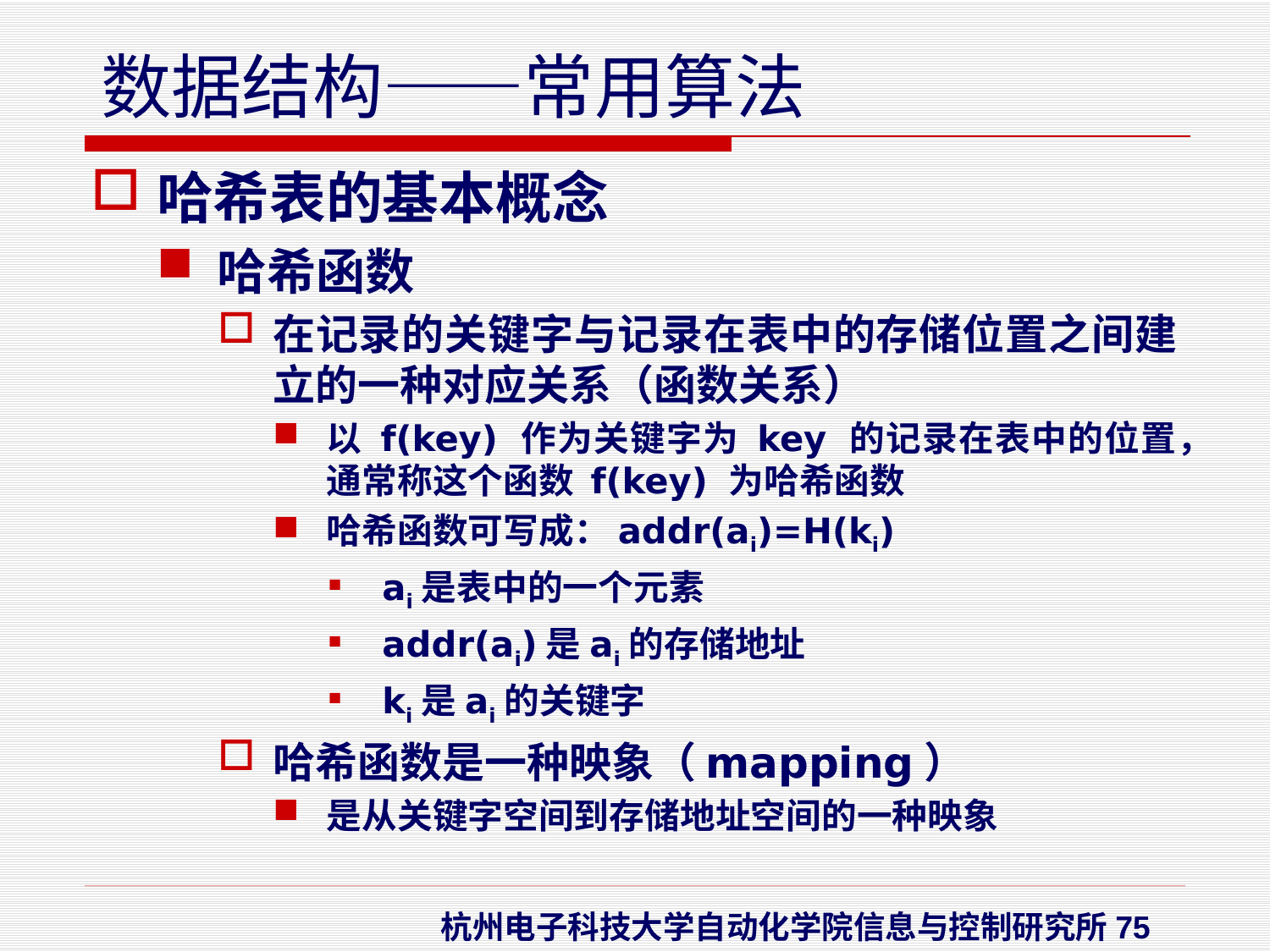

哈希表的基本概念
哈希函数
在记录的关键字与记录在表中的存储位置之间建立的一种对应关系（函数关系）
以 f(key) 作为关键字为 key 的记录在表中的位置，通常称这个函数 f(key) 为哈希函数
哈希函数可写成：addr(ai)=H(ki)
ai是表中的一个元素
addr(ai)是ai的存储地址
ki是ai的关键字
哈希函数是一种映象（mapping）
是从关键字空间到存储地址空间的一种映象